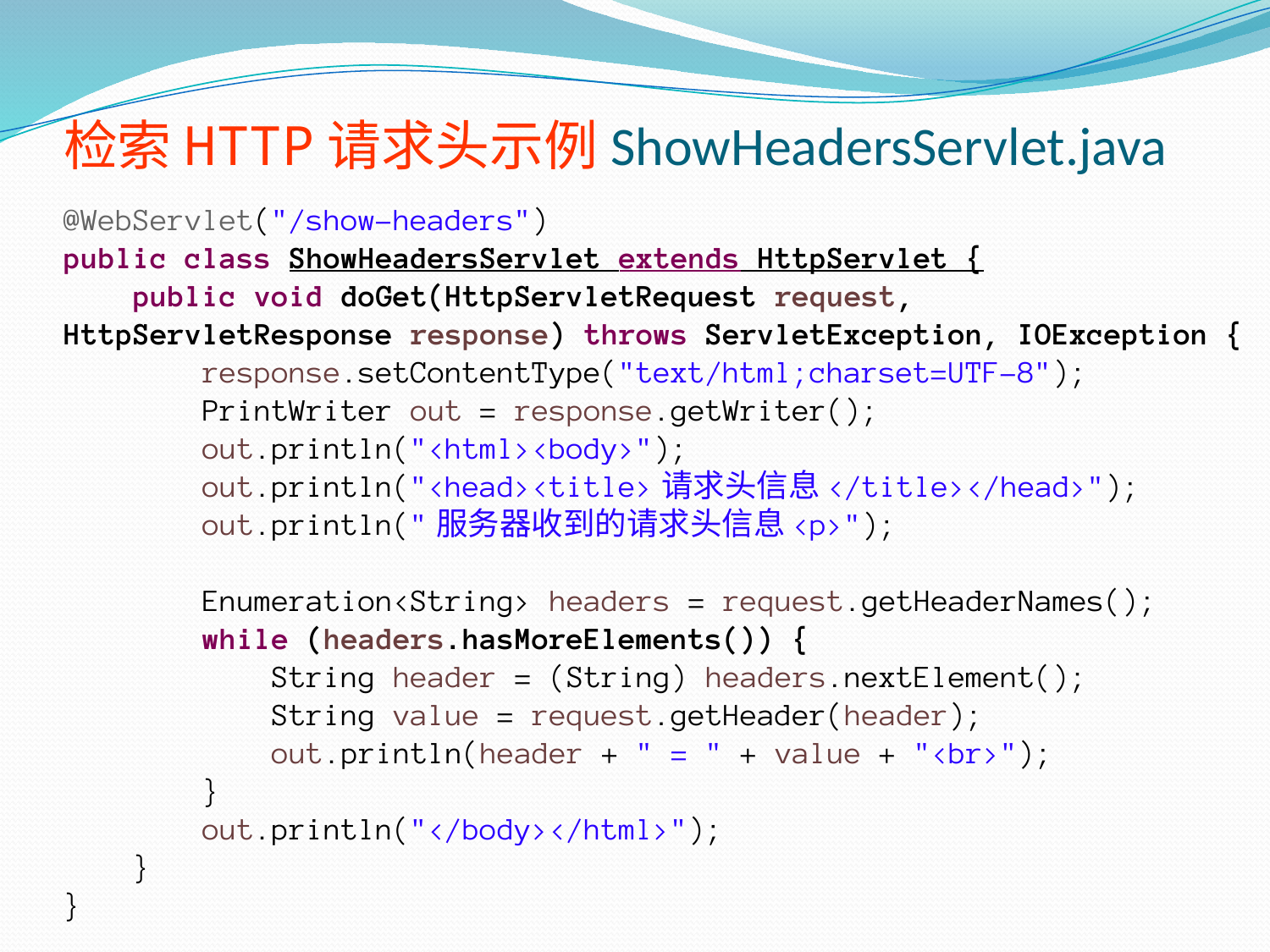

# 检索HTTP请求头示例ShowHeadersServlet.java
@WebServlet("/show-headers")
public class ShowHeadersServlet extends HttpServlet {
    public void doGet(HttpServletRequest request, HttpServletResponse response) throws ServletException, IOException {
        response.setContentType("text/html;charset=UTF-8");
        PrintWriter out = response.getWriter();
        out.println("<html><body>");
        out.println("<head><title>请求头信息</title></head>");
        out.println("服务器收到的请求头信息<p>");

        Enumeration<String> headers = request.getHeaderNames();
        while (headers.hasMoreElements()) {
            String header = (String) headers.nextElement();
            String value = request.getHeader(header);
            out.println(header + " = " + value + "<br>");
        }
        out.println("</body></html>");
    }
}